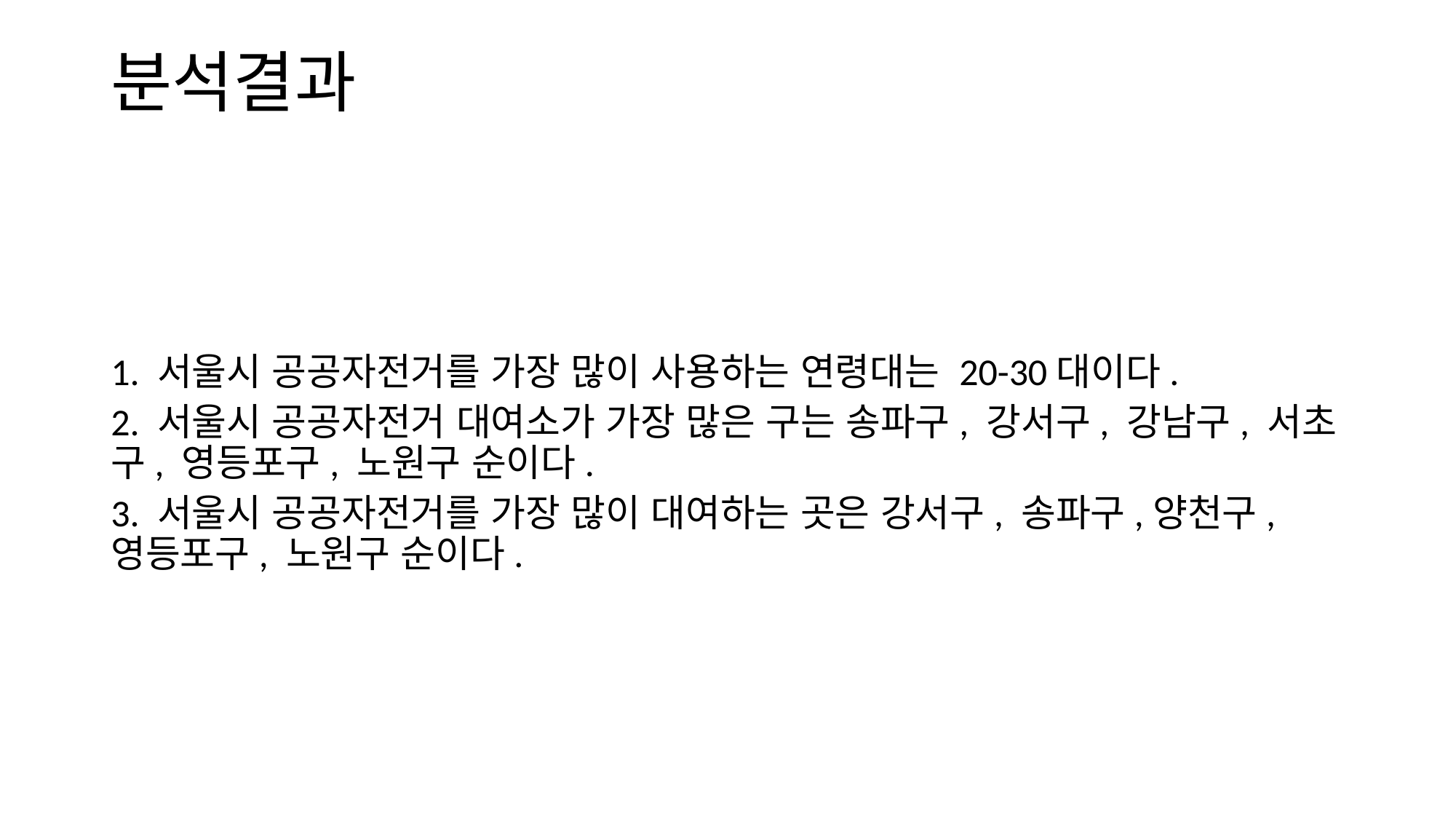

분석결과
1. 서울시 공공자전거를 가장 많이 사용하는 연령대는 20-30대이다.
2. 서울시 공공자전거 대여소가 가장 많은 구는 송파구, 강서구, 강남구, 서초구, 영등포구, 노원구 순이다.
3. 서울시 공공자전거를 가장 많이 대여하는 곳은 강서구, 송파구,양천구, 영등포구, 노원구 순이다.